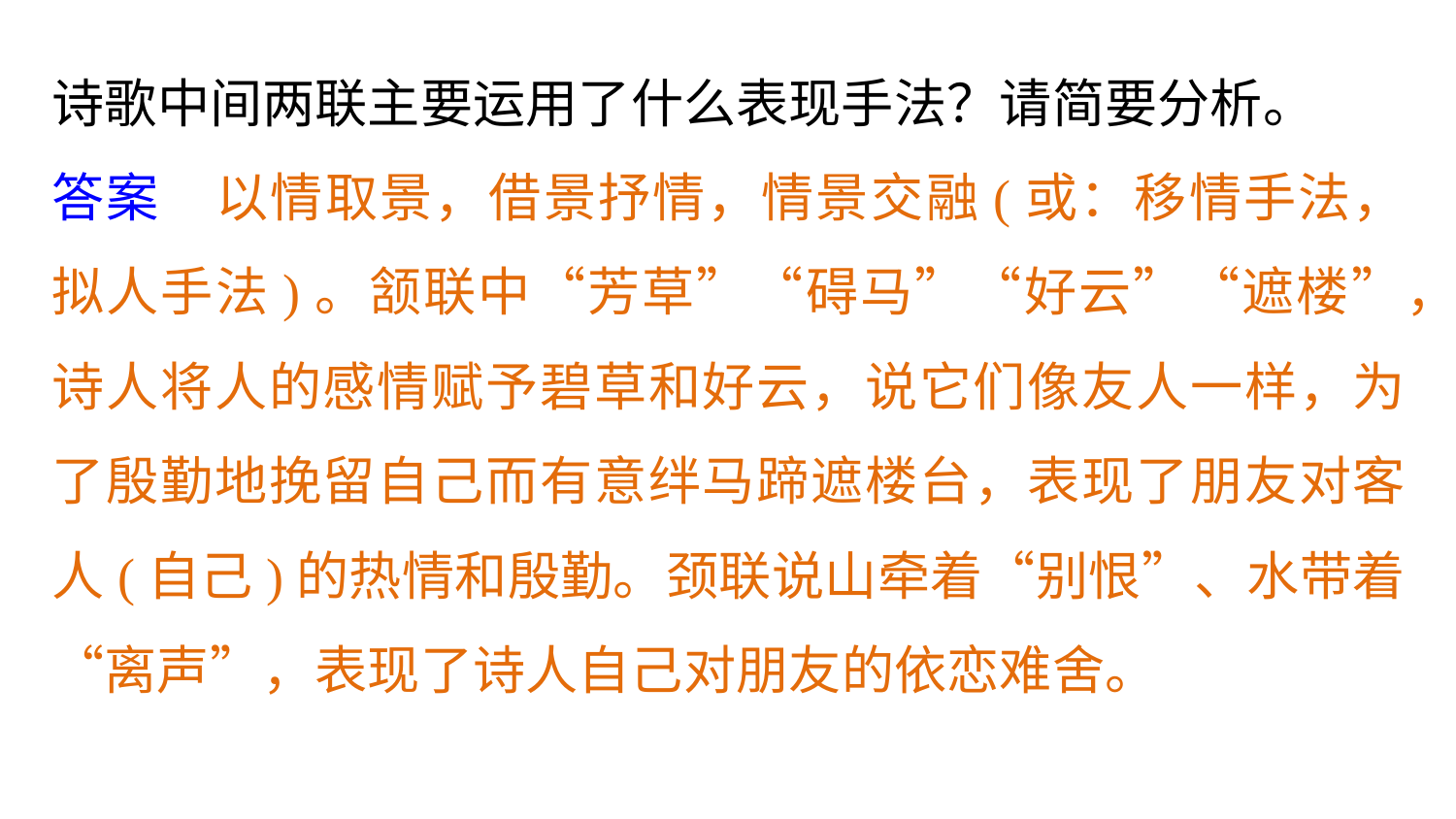

诗歌中间两联主要运用了什么表现手法？请简要分析。
答案　以情取景，借景抒情，情景交融(或：移情手法，拟人手法)。颔联中“芳草”“碍马”“好云”“遮楼”，诗人将人的感情赋予碧草和好云，说它们像友人一样，为了殷勤地挽留自己而有意绊马蹄遮楼台，表现了朋友对客人(自己)的热情和殷勤。颈联说山牵着“别恨”、水带着“离声”，表现了诗人自己对朋友的依恋难舍。